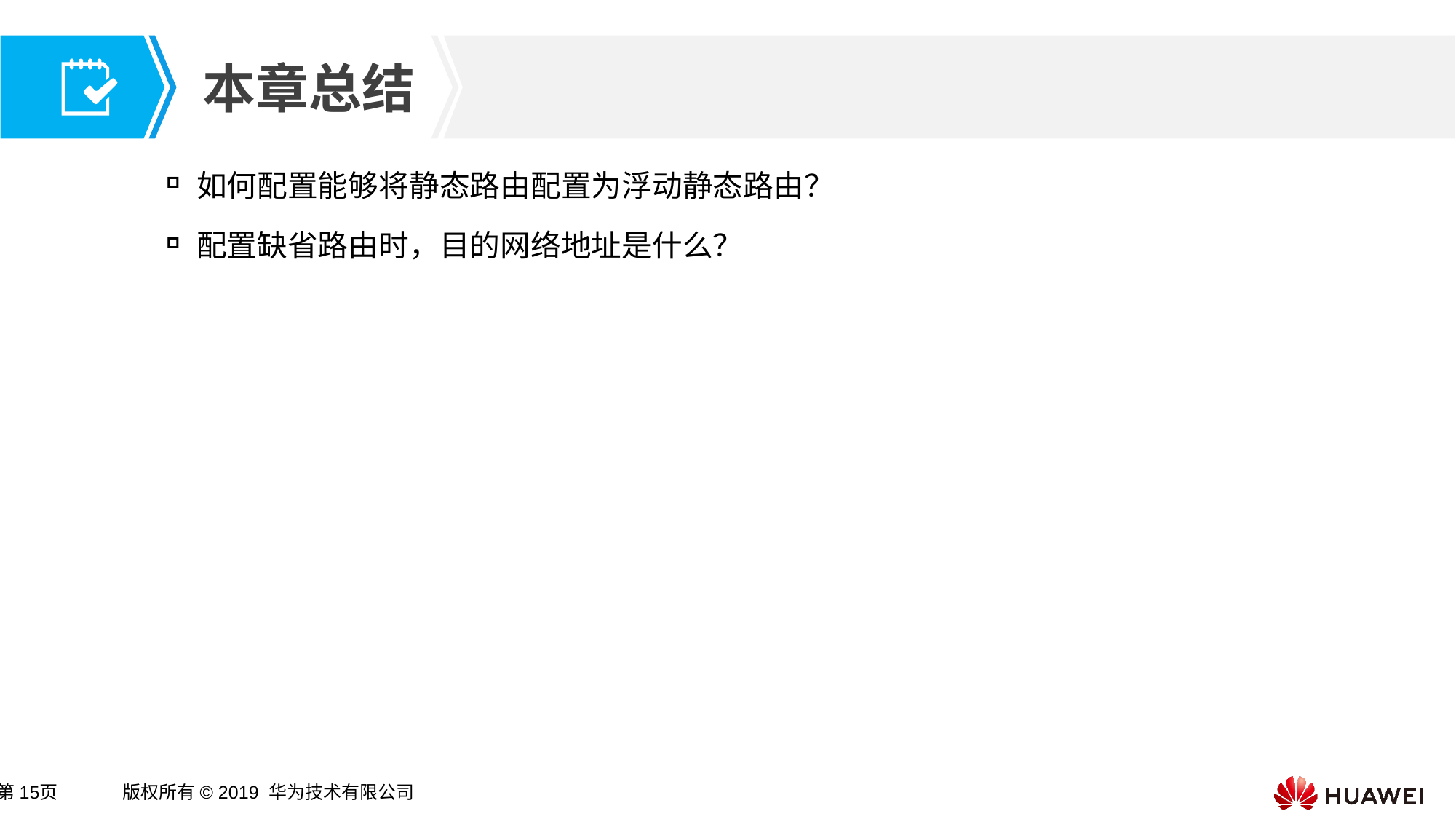

如何配置能够将静态路由配置为浮动静态路由？
配置缺省路由时，目的网络地址是什么？